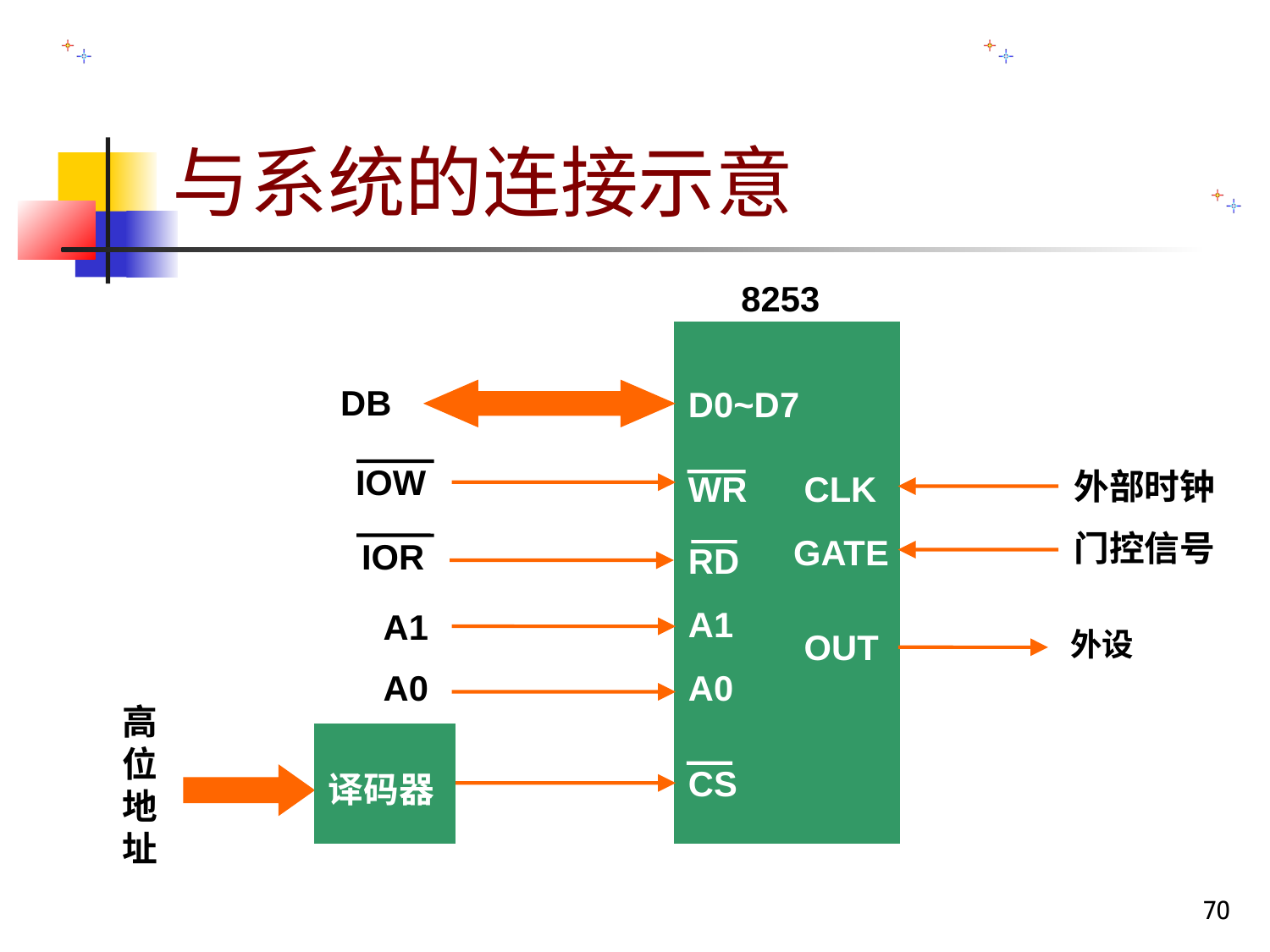

与系统的连接示意
8253

DB
D0~D7

IOW
外部时钟
WR
CLK

门控信号
GATE
IOR
RD

A1
A1
外设
OUT

A0
A0

高位地址

译码器
CS

70